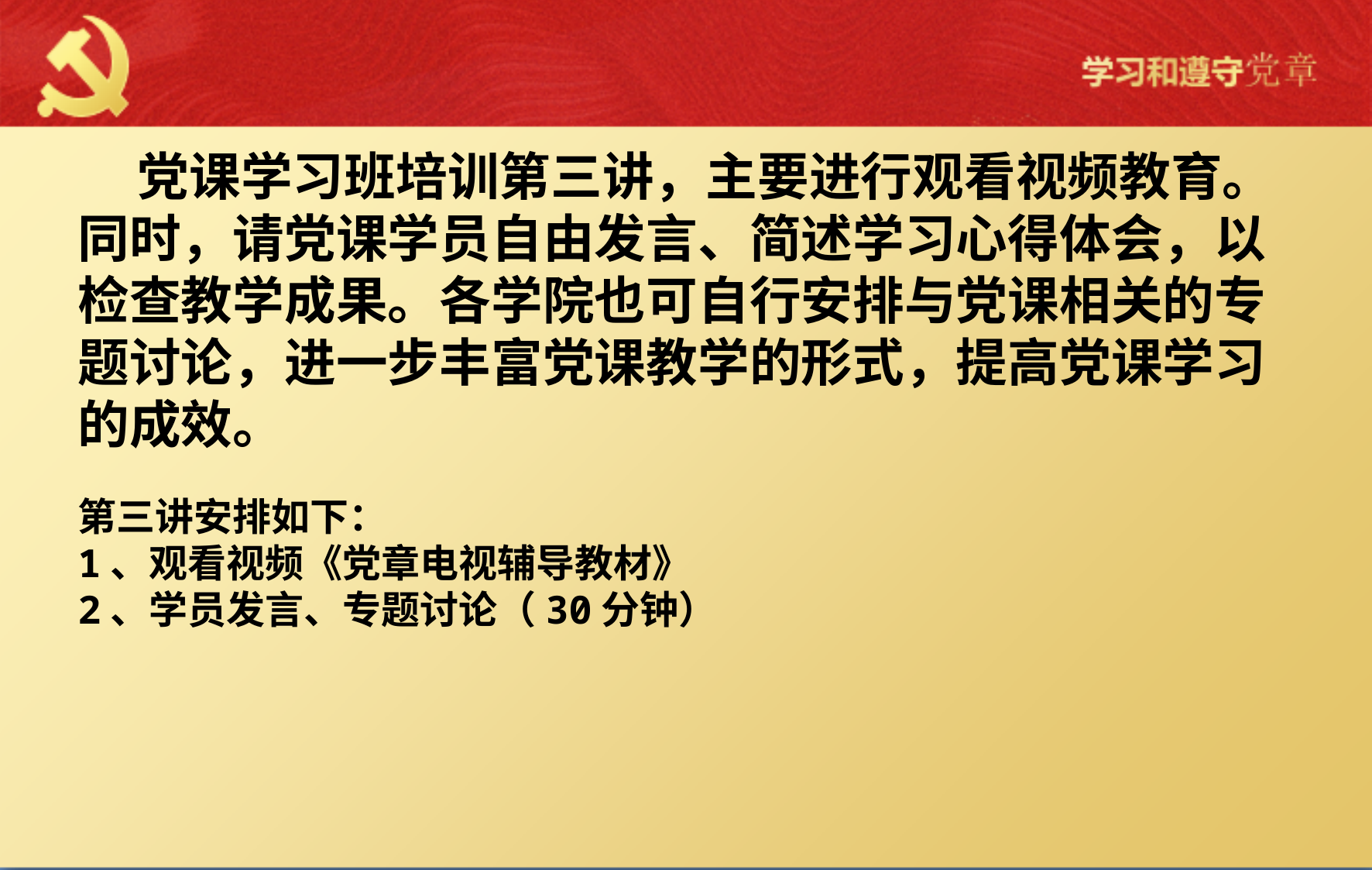

党课学习班培训第三讲，主要进行观看视频教育。同时，请党课学员自由发言、简述学习心得体会，以检查教学成果。各学院也可自行安排与党课相关的专题讨论，进一步丰富党课教学的形式，提高党课学习的成效。

第三讲安排如下：
1、观看视频《党章电视辅导教材》
2、学员发言、专题讨论（30分钟）